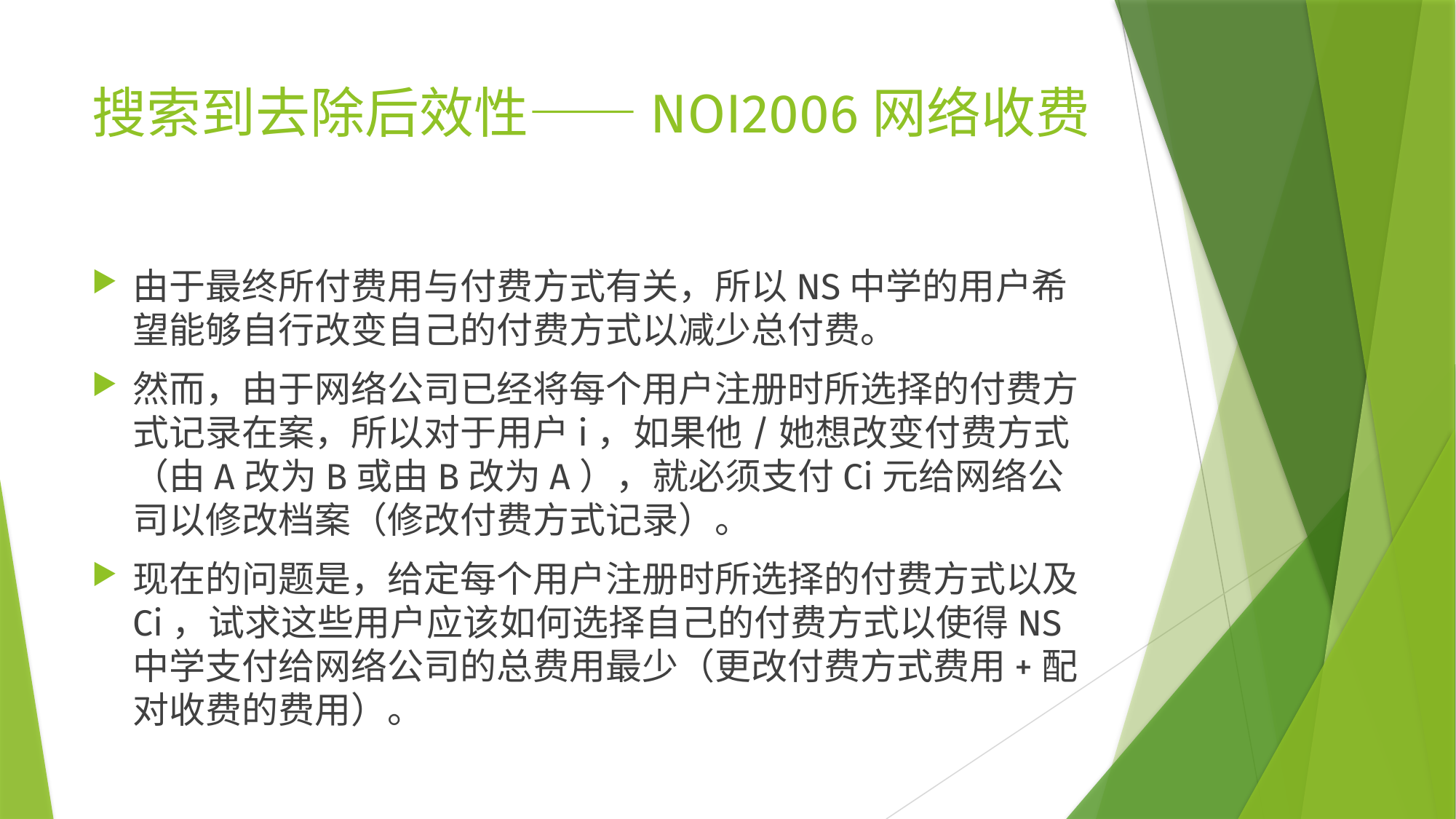

# 搜索到去除后效性——NOI2006网络收费
由于最终所付费用与付费方式有关，所以NS中学的用户希望能够自行改变自己的付费方式以减少总付费。
然而，由于网络公司已经将每个用户注册时所选择的付费方式记录在案，所以对于用户i，如果他/她想改变付费方式（由A改为B或由B改为A），就必须支付Ci元给网络公司以修改档案（修改付费方式记录）。
现在的问题是，给定每个用户注册时所选择的付费方式以及Ci，试求这些用户应该如何选择自己的付费方式以使得NS中学支付给网络公司的总费用最少（更改付费方式费用+配对收费的费用）。